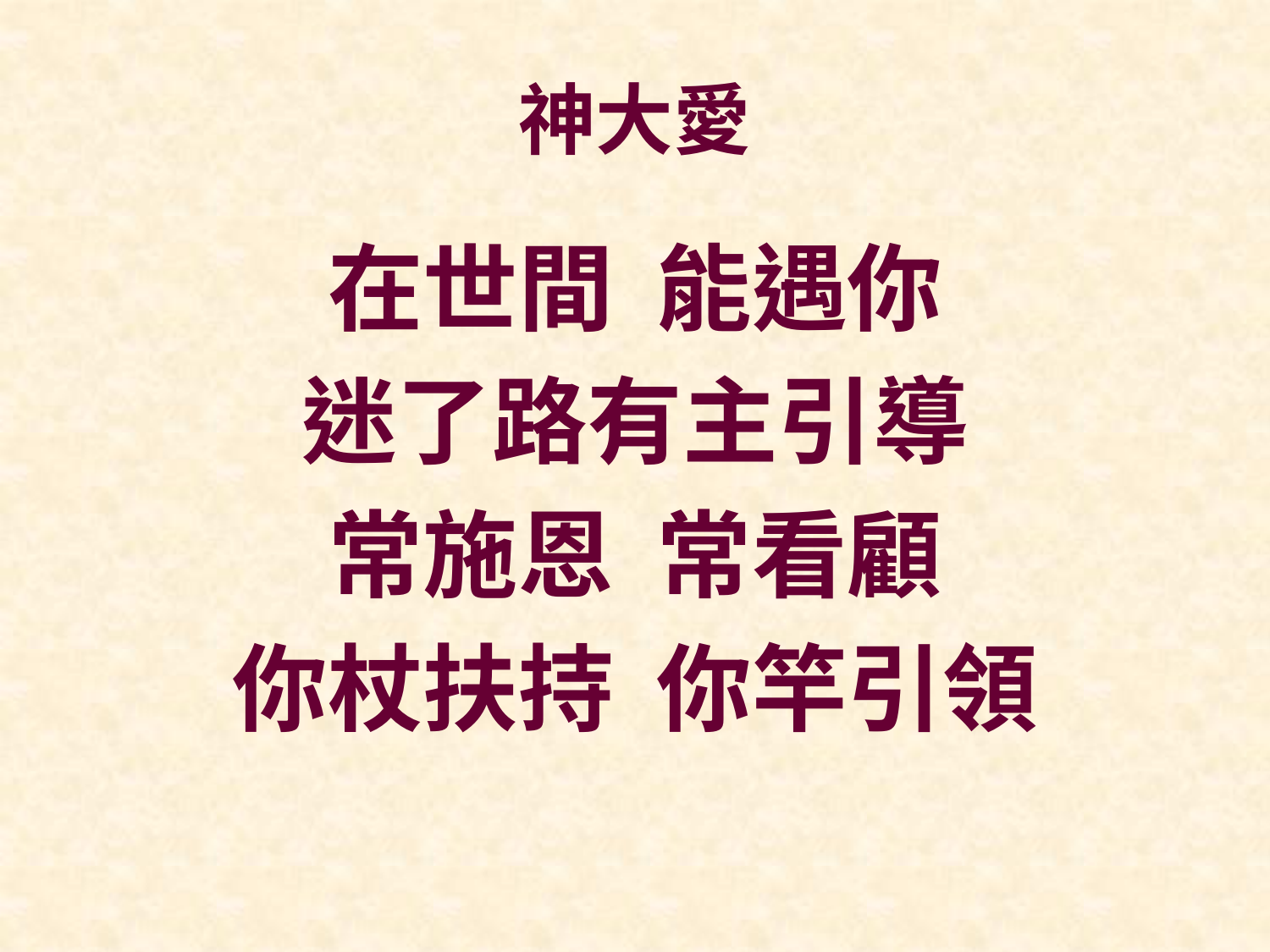

# 神大愛
在世間  能遇你
迷了路有主引導
常施恩  常看顧
你杖扶持  你竿引領